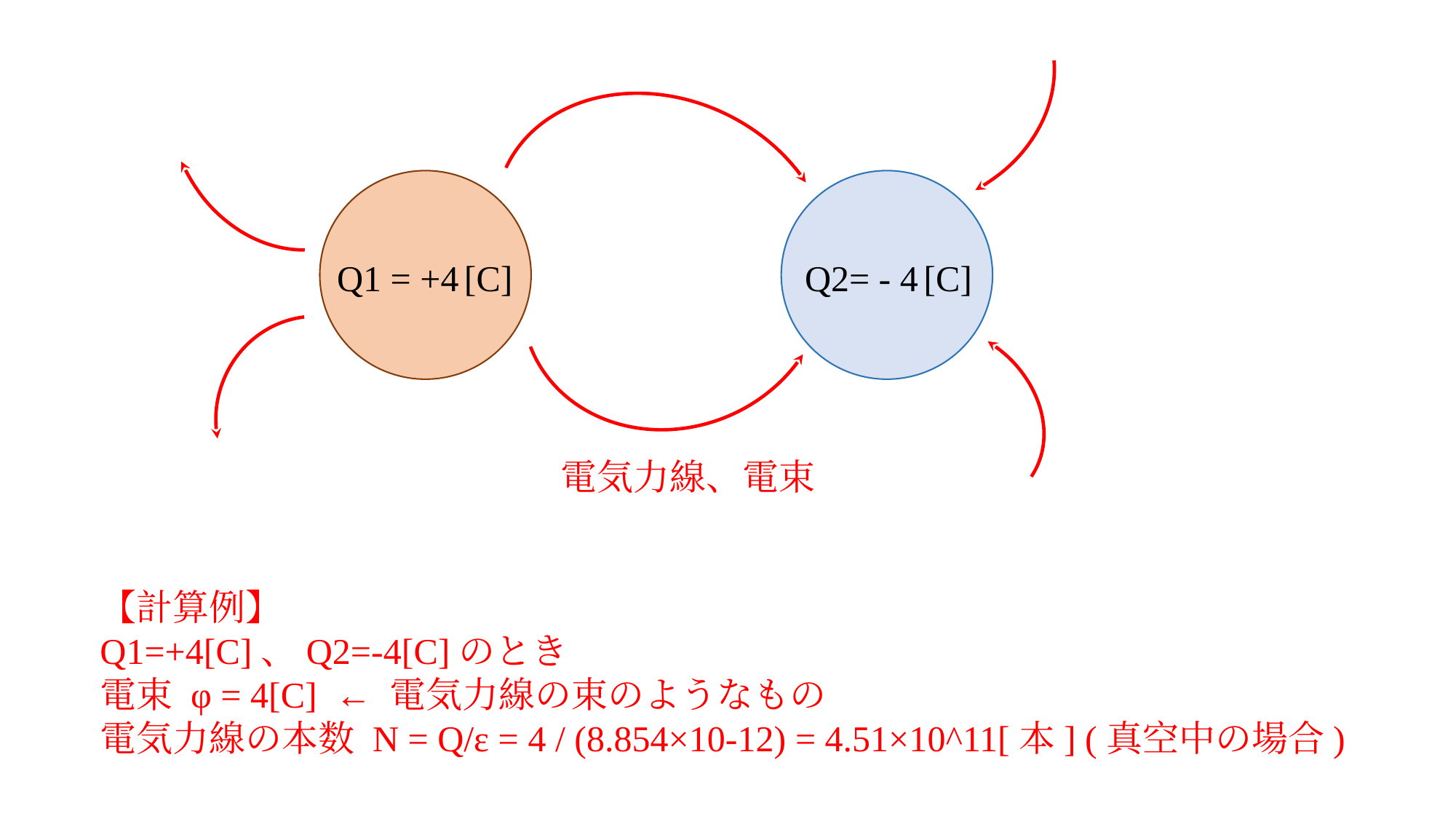

Q1 = +4 [C]
Q2= - 4 [C]

電気力線、電束

【計算例】
Q1=+4[C]、Q2=-4[C]のとき
電束 φ = 4[C]  ← 電気力線の束のようなもの
電気力線の本数 N = Q/ε = 4 / (8.854×10-12) = 4.51×10^11[本] (真空中の場合)